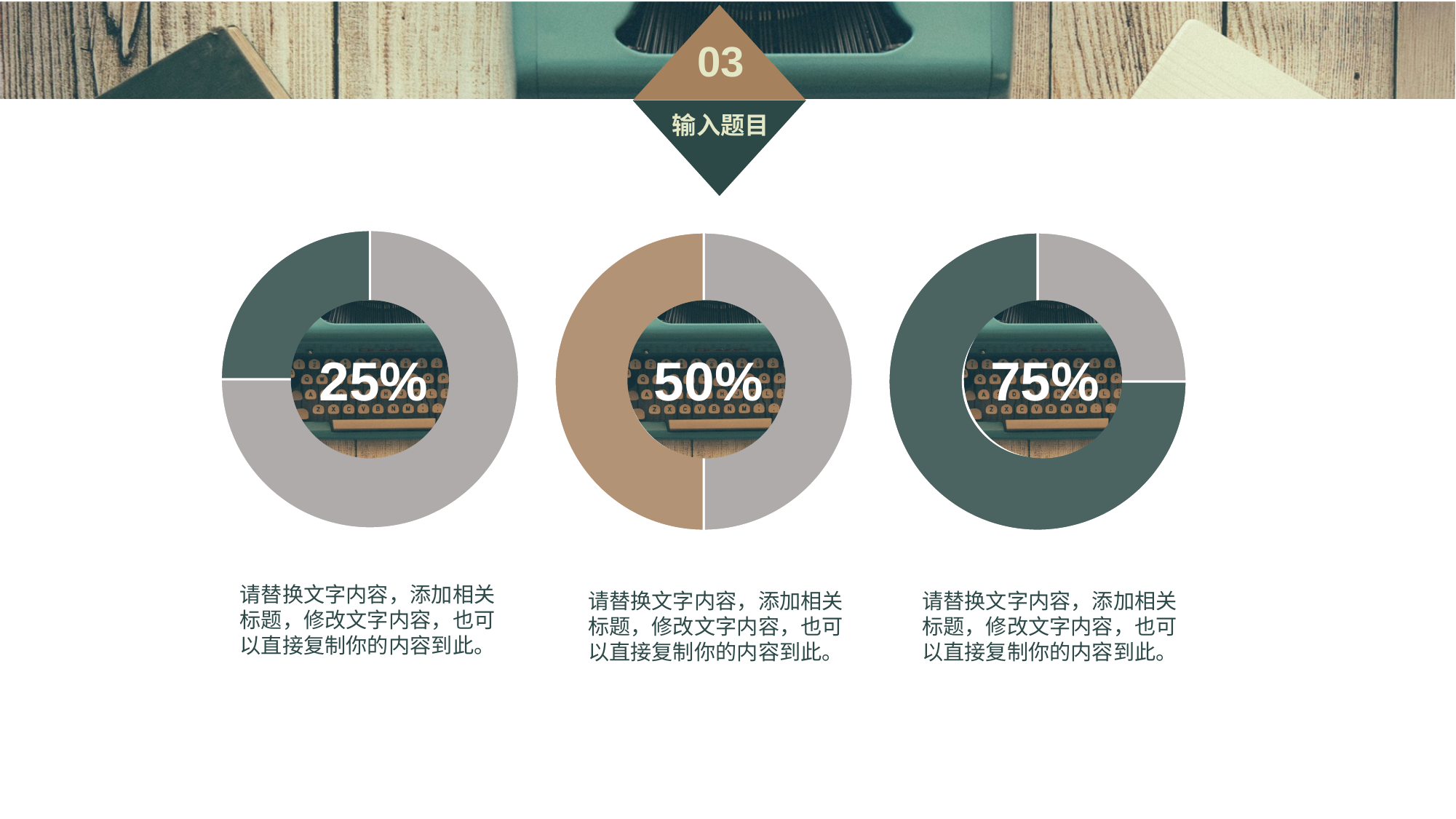

### Chart

| Category | 销售额 |
|---|---|
| 第一季度 | 3.0 |
| 第二季度 | 1.0 |

### Chart

| Category | 销售额 |
|---|---|
| 第一季度 | 1.0 |
| 第二季度 | 3.0 |

### Chart

| Category | 销售额 |
|---|---|
| 第一季度 | 2.0 |
| 第二季度 | 2.0 |
25%

50%

75%
请替换文字内容，添加相关标题，修改文字内容，也可以直接复制你的内容到此。
请替换文字内容，添加相关标题，修改文字内容，也可以直接复制你的内容到此。
请替换文字内容，添加相关标题，修改文字内容，也可以直接复制你的内容到此。